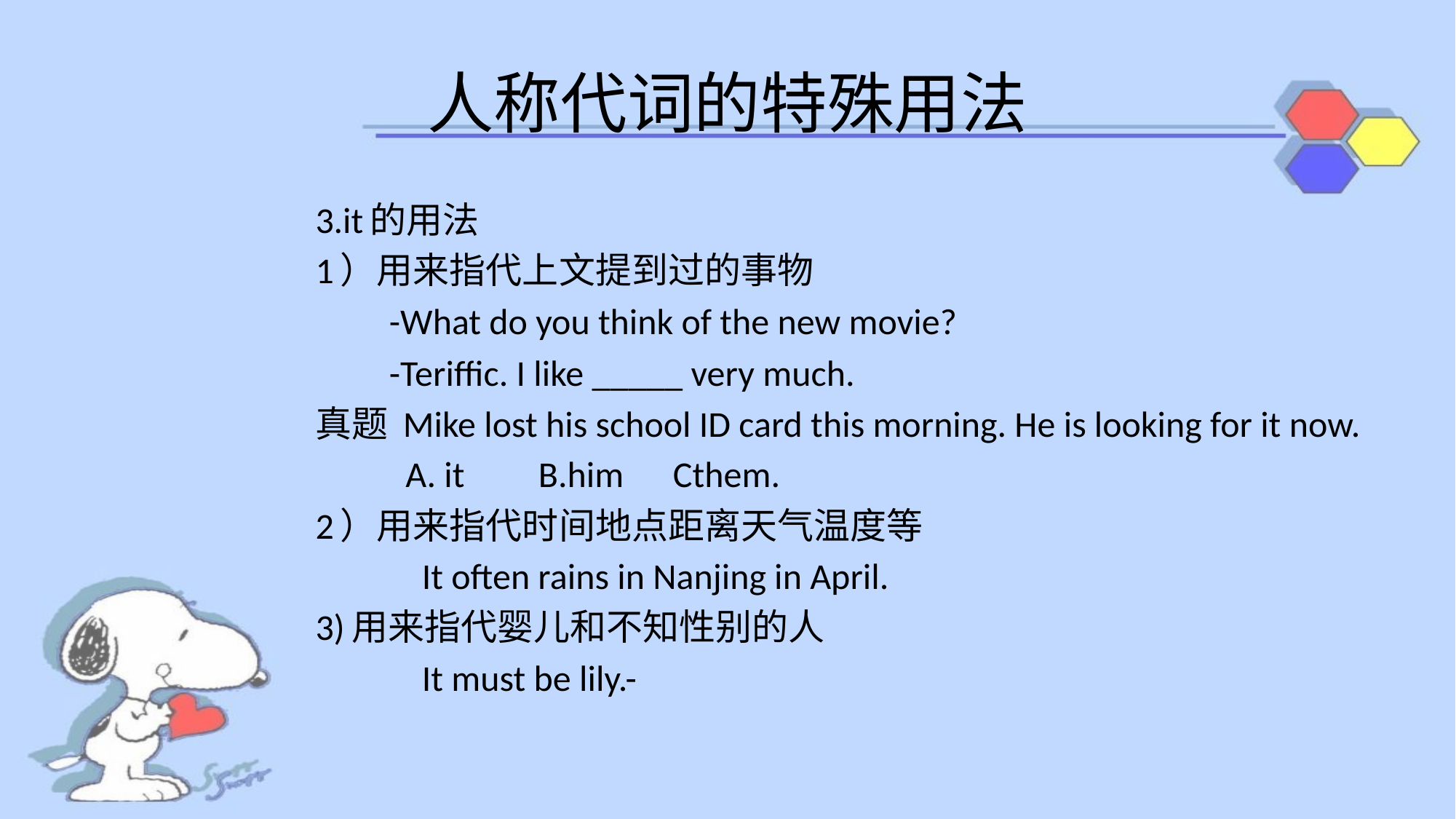

# 人称代词的特殊用法
3.it的用法
1）用来指代上文提到过的事物
         -What do you think of the new movie?
         -Teriffic. I like _____ very much.
真题 Mike lost his school ID card this morning. He is looking for it now.
           A. it         B.him      Cthem.
2）用来指代时间地点距离天气温度等
             It often rains in Nanjing in April.
3)用来指代婴儿和不知性别的人
             It must be lily.-